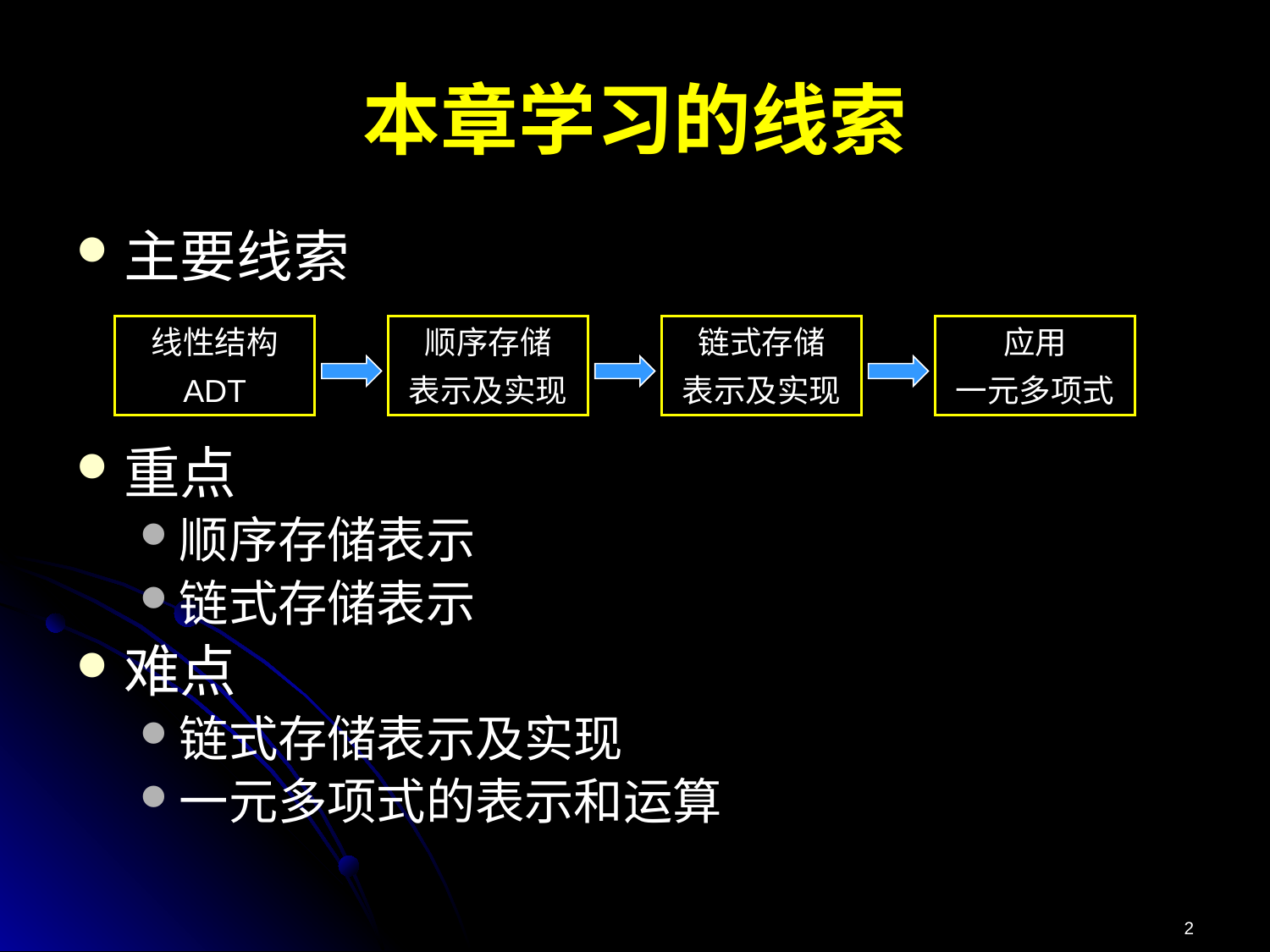

# 本章学习的线索
主要线索

重点
顺序存储表示
链式存储表示
难点
链式存储表示及实现
一元多项式的表示和运算
线性结构
ADT
顺序存储
表示及实现
链式存储
表示及实现
应用
一元多项式

2